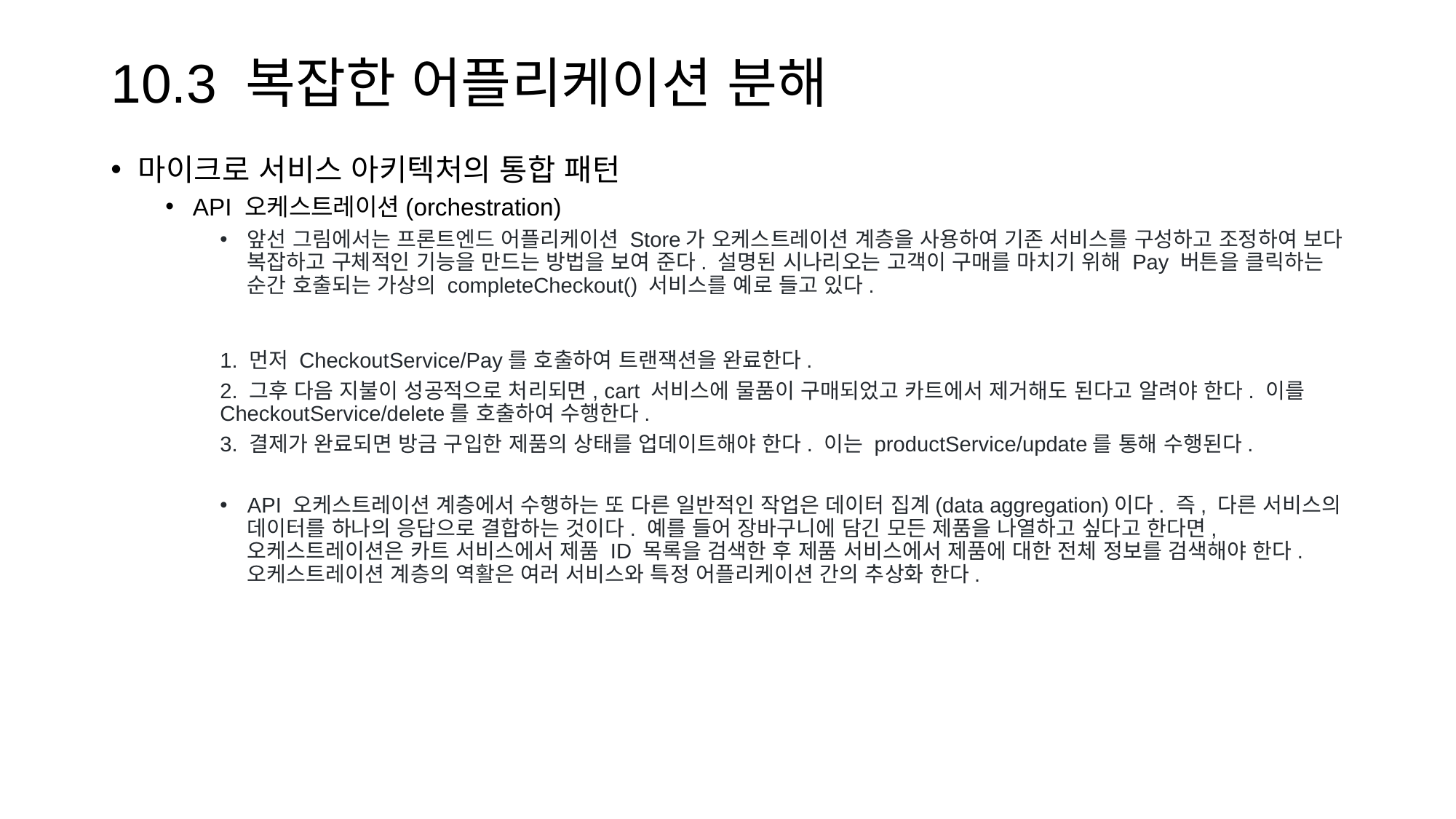

# 10.3 복잡한 어플리케이션 분해
마이크로 서비스 아키텍처의 통합 패턴
API 오케스트레이션(orchestration)
앞선 그림에서는 프론트엔드 어플리케이션 Store가 오케스트레이션 계층을 사용하여 기존 서비스를 구성하고 조정하여 보다 복잡하고 구체적인 기능을 만드는 방법을 보여 준다. 설명된 시나리오는 고객이 구매를 마치기 위해 Pay 버튼을 클릭하는 순간 호출되는 가상의 completeCheckout() 서비스를 예로 들고 있다.

1. 먼저 CheckoutService/Pay를 호출하여 트랜잭션을 완료한다.
2. 그후 다음 지불이 성공적으로 처리되면, cart 서비스에 물품이 구매되었고 카트에서 제거해도 된다고 알려야 한다. 이를 CheckoutService/delete를 호출하여 수행한다.
3. 결제가 완료되면 방금 구입한 제품의 상태를 업데이트해야 한다. 이는 productService/update를 통해 수행된다.

API 오케스트레이션 계층에서 수행하는 또 다른 일반적인 작업은 데이터 집계(data aggregation)이다. 즉, 다른 서비스의 데이터를 하나의 응답으로 결합하는 것이다. 예를 들어 장바구니에 담긴 모든 제품을 나열하고 싶다고 한다면, 오케스트레이션은 카트 서비스에서 제품 ID 목록을 검색한 후 제품 서비스에서 제품에 대한 전체 정보를 검색해야 한다. 오케스트레이션 계층의 역활은 여러 서비스와 특정 어플리케이션 간의 추상화 한다.